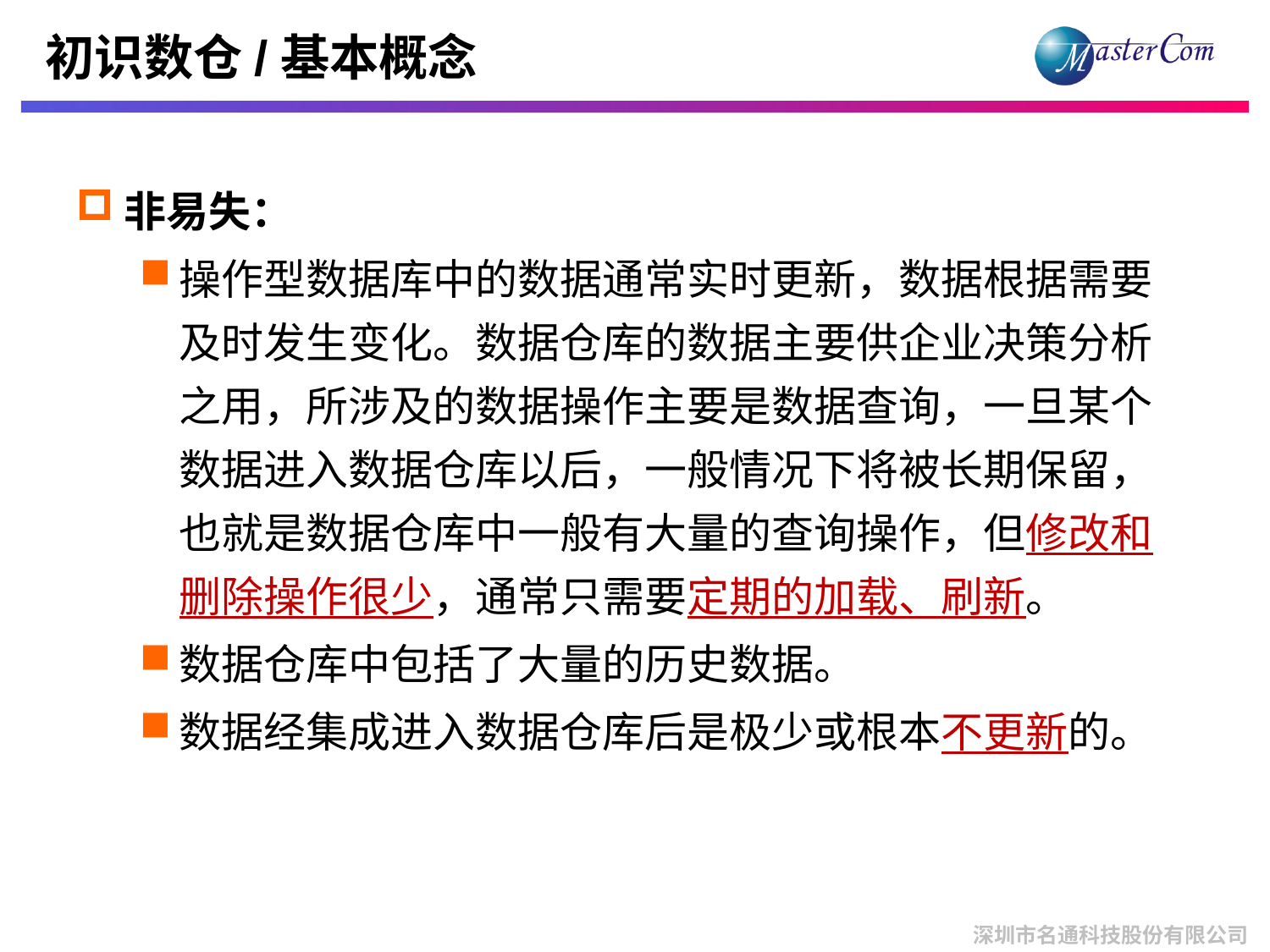

# 初识数仓/基本概念
非易失：
操作型数据库中的数据通常实时更新，数据根据需要及时发生变化。数据仓库的数据主要供企业决策分析之用，所涉及的数据操作主要是数据查询，一旦某个数据进入数据仓库以后，一般情况下将被长期保留，也就是数据仓库中一般有大量的查询操作，但修改和删除操作很少，通常只需要定期的加载、刷新。
数据仓库中包括了大量的历史数据。
数据经集成进入数据仓库后是极少或根本不更新的。